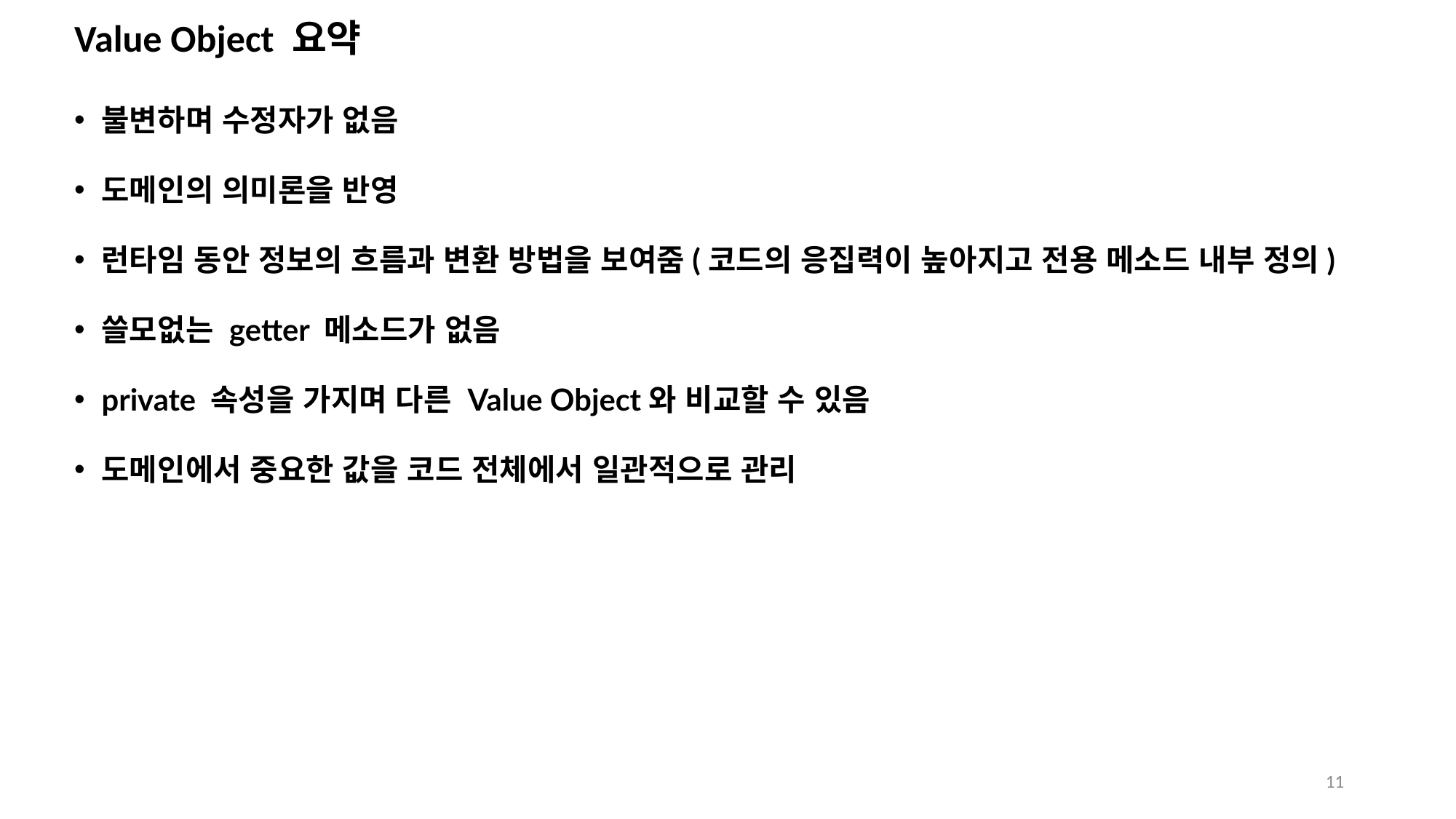

# Value Object 요약
불변하며 수정자가 없음
도메인의 의미론을 반영
런타임 동안 정보의 흐름과 변환 방법을 보여줌(코드의 응집력이 높아지고 전용 메소드 내부 정의)
쓸모없는 getter 메소드가 없음
private 속성을 가지며 다른 Value Object와 비교할 수 있음
도메인에서 중요한 값을 코드 전체에서 일관적으로 관리
11